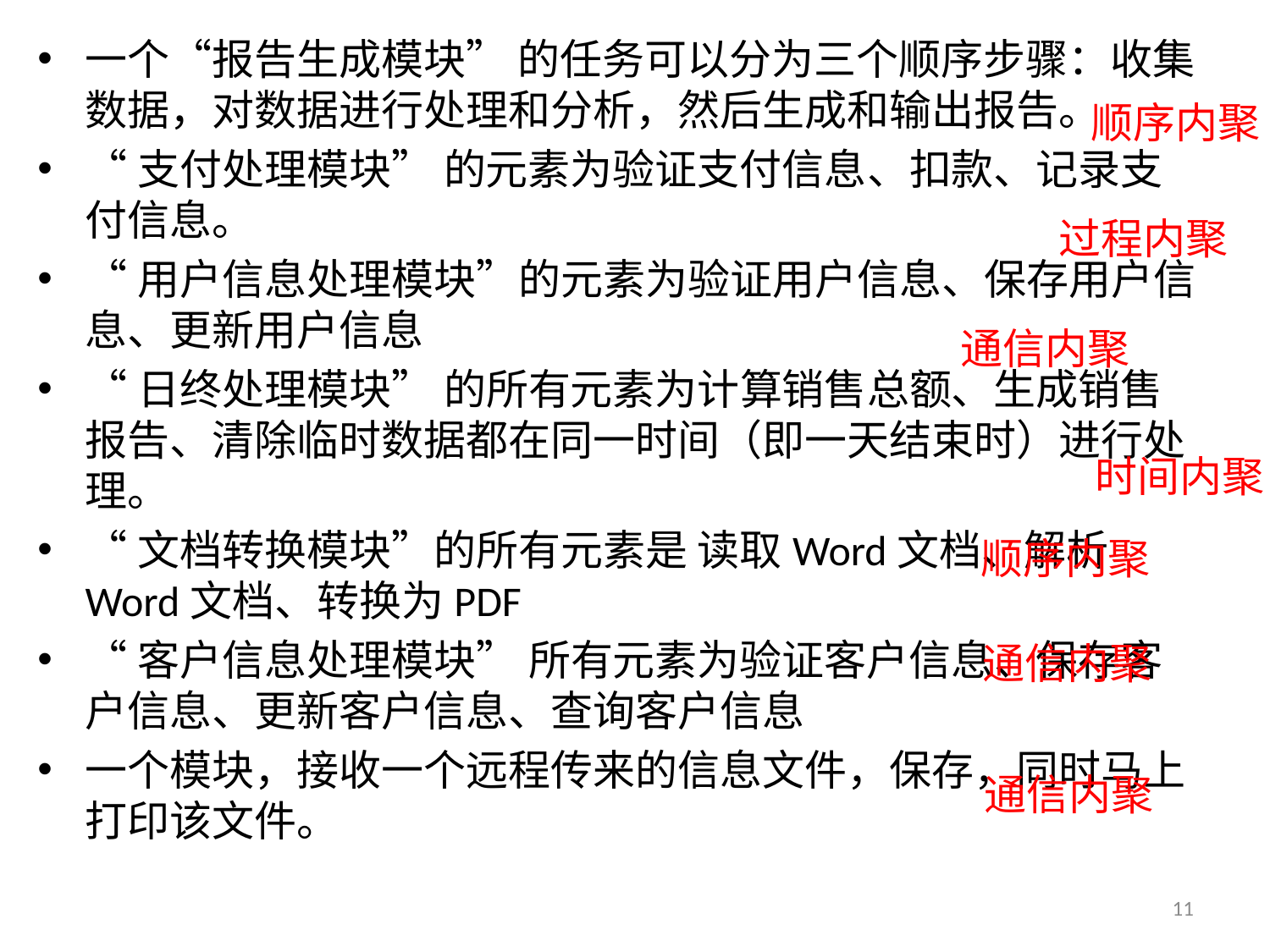

一个“报告生成模块” 的任务可以分为三个顺序步骤：收集数据，对数据进行处理和分析，然后生成和输出报告。
“支付处理模块” 的元素为验证支付信息、扣款、记录支付信息。
“用户信息处理模块”的元素为验证用户信息、保存用户信息、更新用户信息
“日终处理模块” 的所有元素为计算销售总额、生成销售报告、清除临时数据都在同一时间（即一天结束时）进行处理。
“文档转换模块”的所有元素是 读取Word文档、解析Word文档、转换为PDF
“客户信息处理模块” 所有元素为验证客户信息、保存客户信息、更新客户信息、查询客户信息
一个模块，接收一个远程传来的信息文件，保存，同时马上打印该文件。

顺序内聚
过程内聚
通信内聚
时间内聚
顺序内聚
通信内聚
通信内聚
11